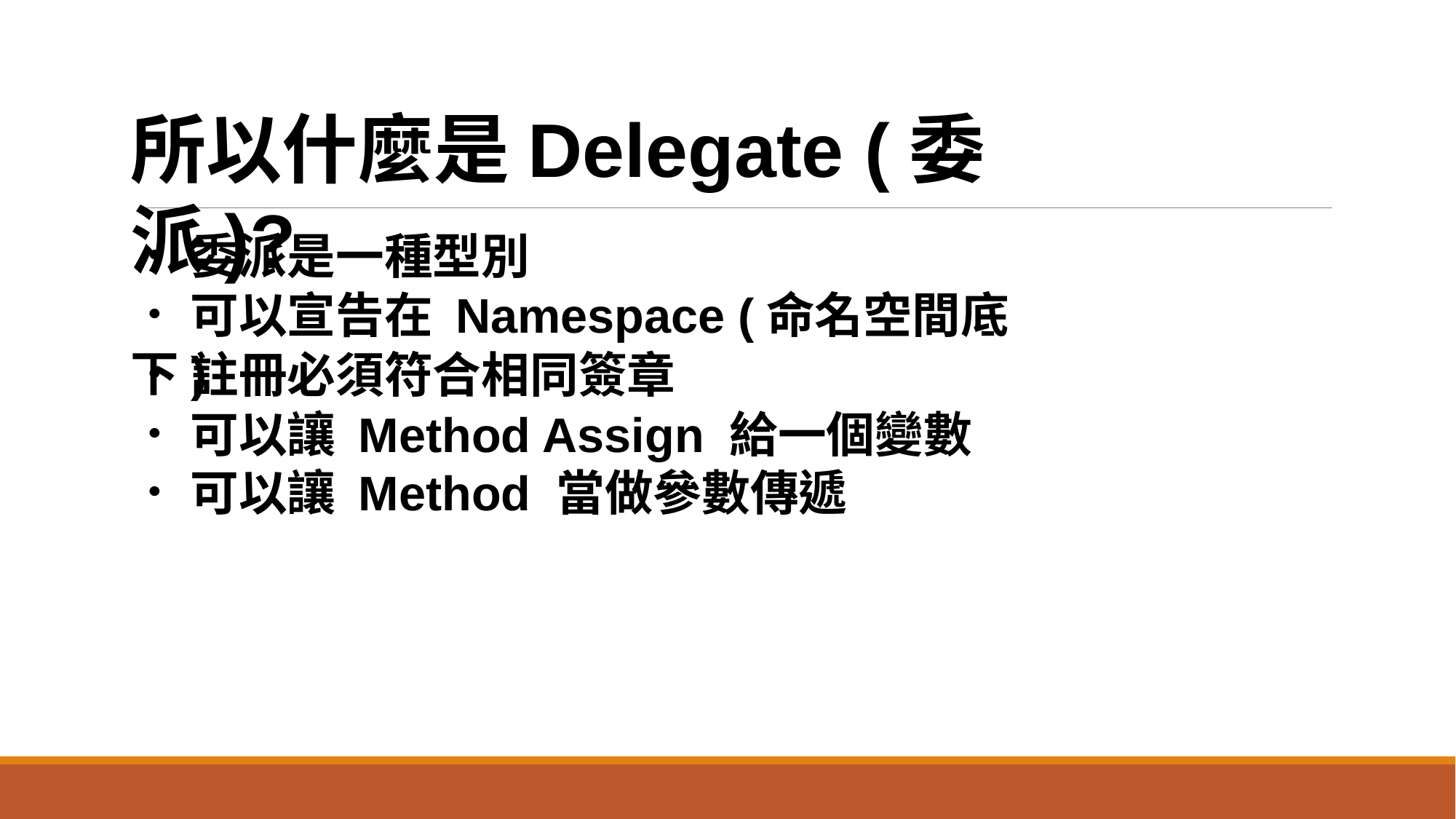

所以什麼是Delegate (委派)?
． 委派是一種型別
． 可以宣告在 Namespace (命名空間底下)
． 註冊必須符合相同簽章
． 可以讓 Method Assign 給一個變數
． 可以讓 Method 當做參數傳遞